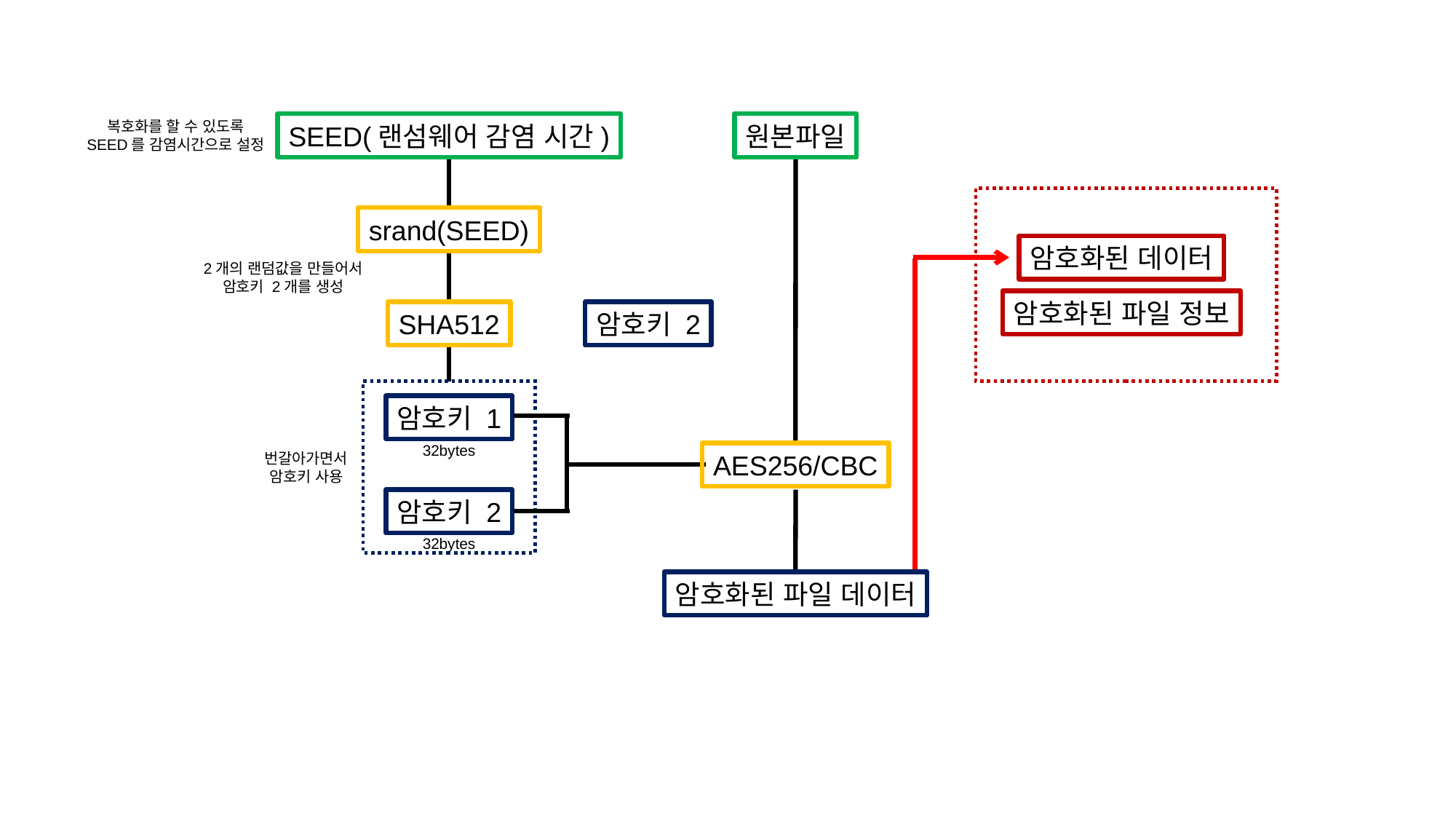

복호화를 할 수 있도록
SEED를 감염시간으로 설정
SEED(랜섬웨어 감염 시간)
원본파일

srand(SEED)
암호화된 데이터
2개의 랜덤값을 만들어서
암호키 2개를 생성
암호화된 파일 정보
SHA512
암호키 2

암호키 1
32bytes
AES256/CBC
번갈아가면서
암호키 사용
암호키 2
32bytes
암호화된 파일 데이터